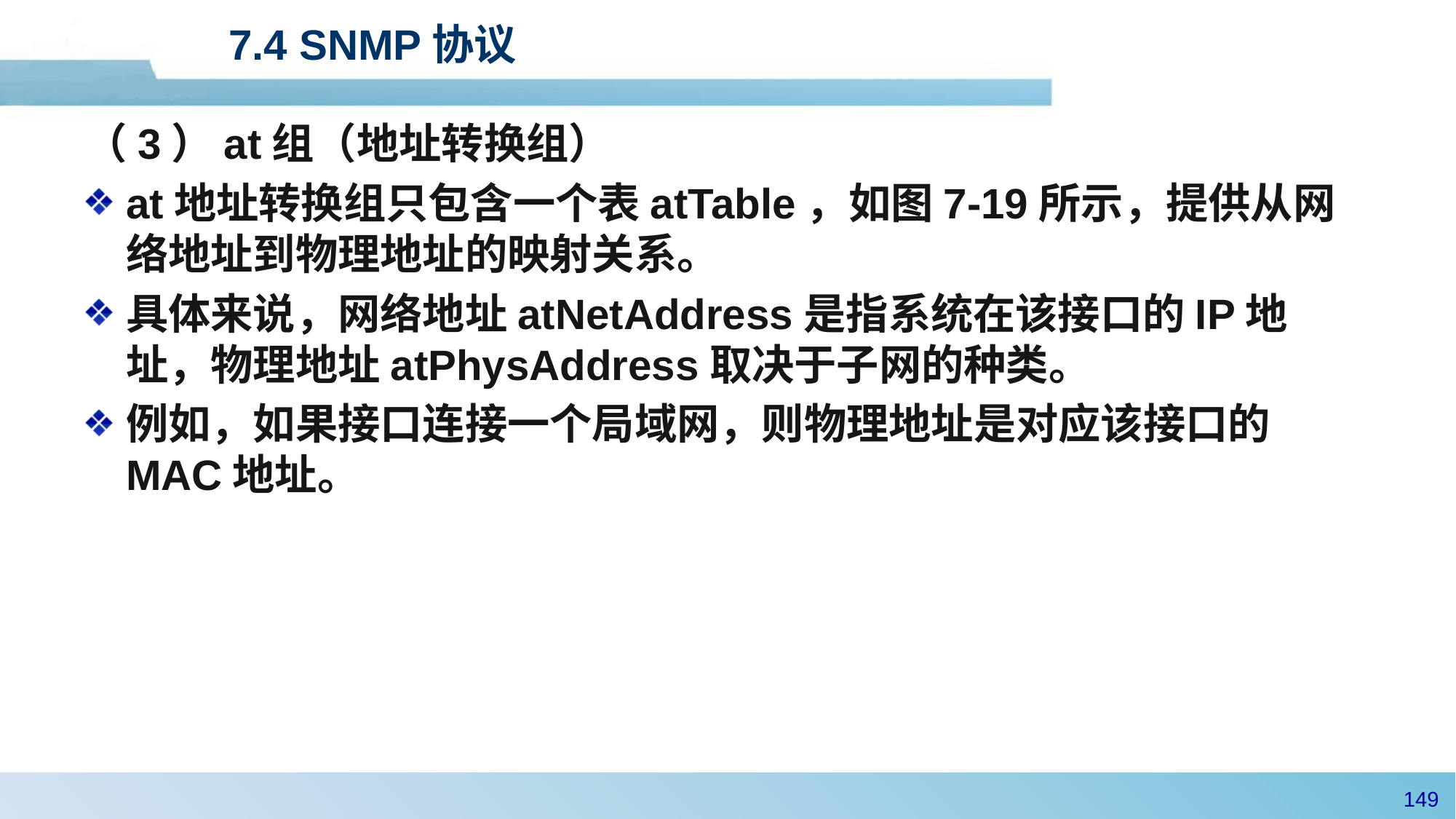

#
7.4 SNMP协议
（3）at组（地址转换组）
at地址转换组只包含一个表atTable，如图7-19所示，提供从网络地址到物理地址的映射关系。
具体来说，网络地址atNetAddress是指系统在该接口的IP地址，物理地址atPhysAddress取决于子网的种类。
例如，如果接口连接一个局域网，则物理地址是对应该接口的MAC地址。
149